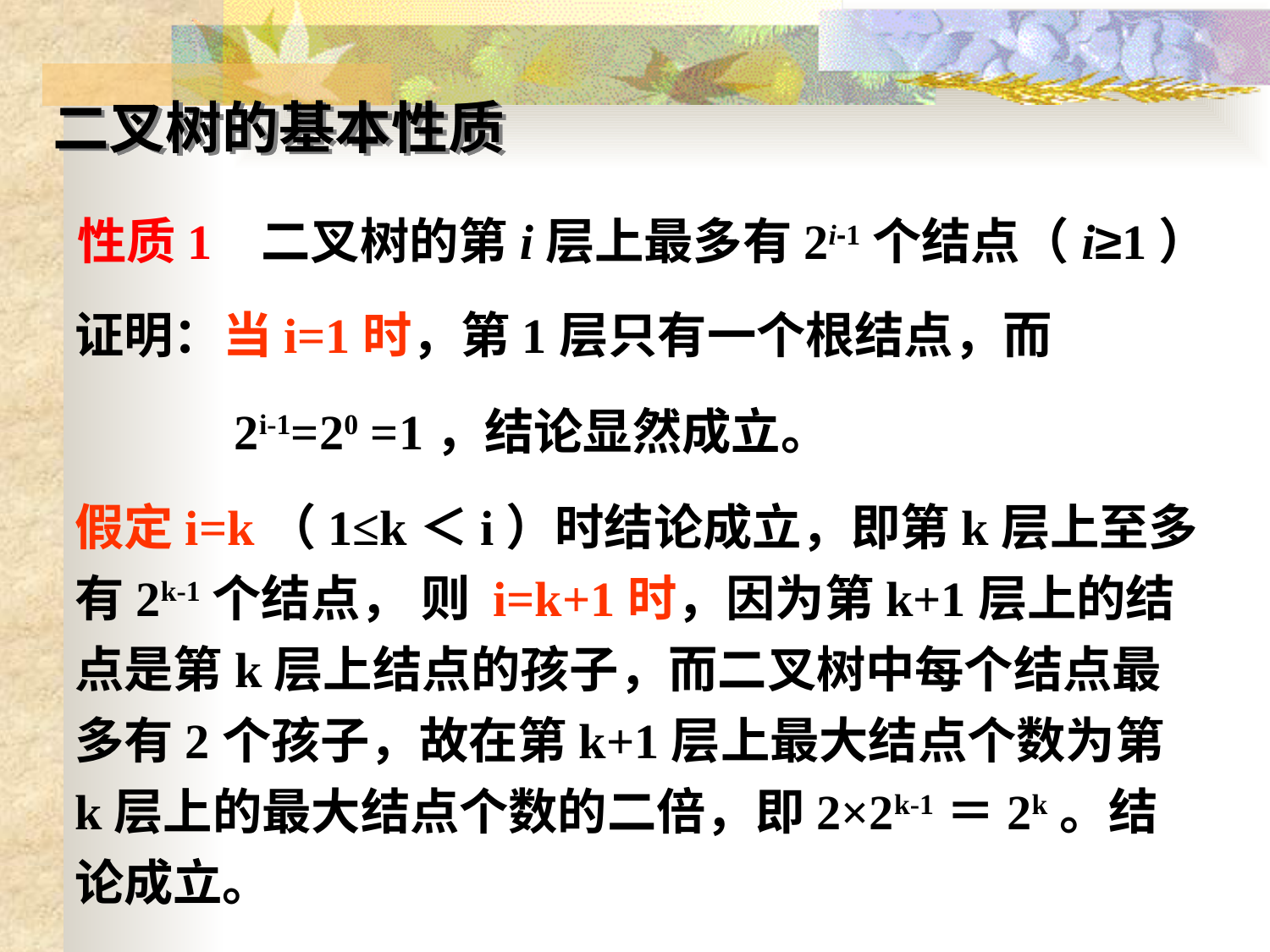

二叉树的基本性质
性质1   二叉树的第i层上最多有2i-1个结点（i≥1）
证明：当i=1时，第1层只有一个根结点，而
             2i-1=20 =1，结论显然成立。
假定i=k（1≤k＜i）时结论成立，即第k层上至多有2k-1个结点， 则 i=k+1时，因为第k+1层上的结点是第k层上结点的孩子，而二叉树中每个结点最多有2个孩子，故在第k+1层上最大结点个数为第k层上的最大结点个数的二倍，即2×2k-1＝2k。结论成立。